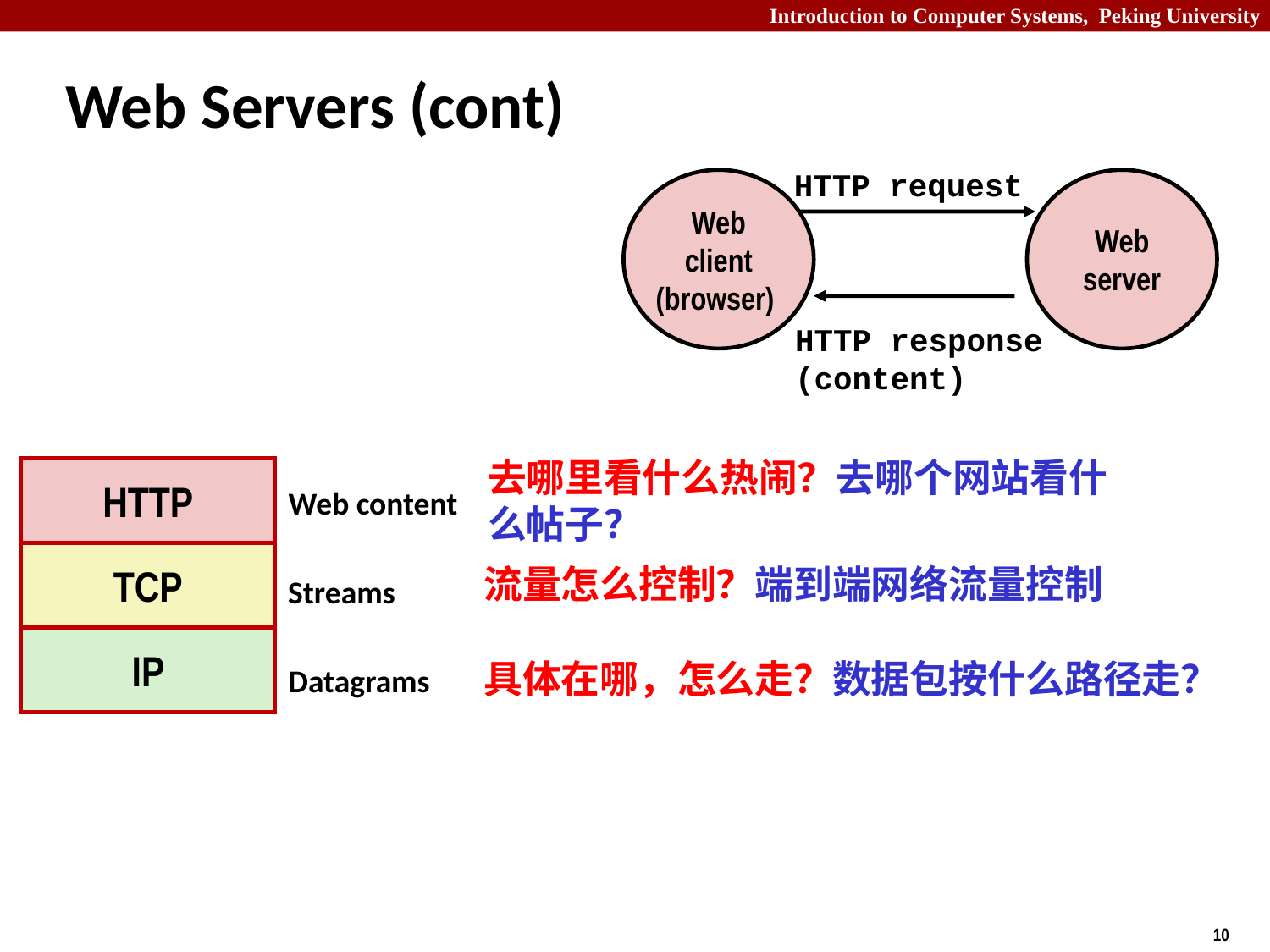

# Web Servers (cont)
HTTP request
Web
client
(browser)
Web
server

HTTP response
(content)
去哪里看什么热闹？去哪个网站看什么帖子？
HTTP
Web content
TCP
流量怎么控制？端到端网络流量控制
Streams
IP
具体在哪，怎么走？数据包按什么路径走？
Datagrams